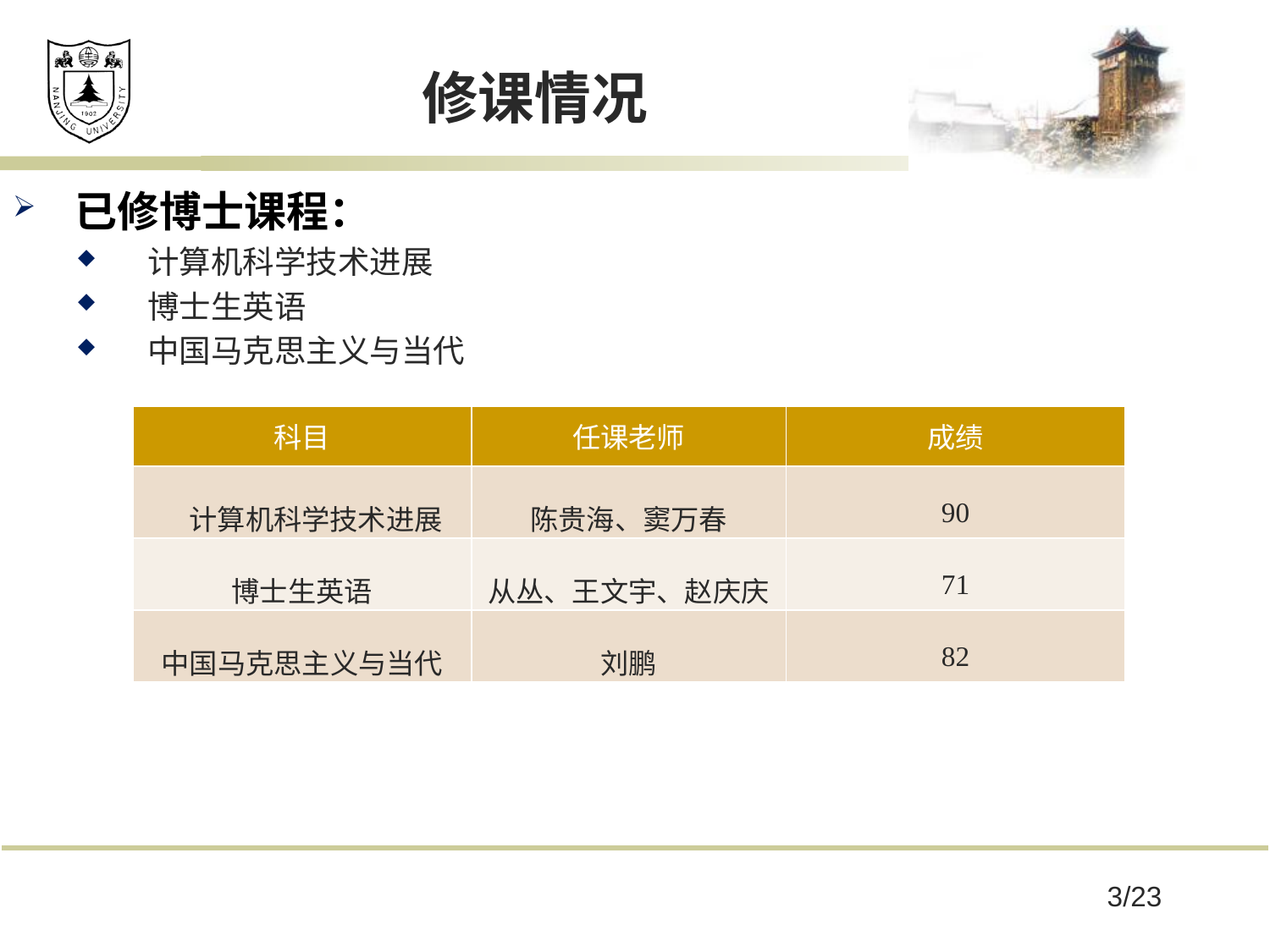

# 修课情况
已修博士课程：
计算机科学技术进展
博士生英语
中国马克思主义与当代

| 科目 | 任课老师 | 成绩 |
| --- | --- | --- |
| 计算机科学技术进展 | 陈贵海、窦万春 | 90 |
| 博士生英语 | 从丛、王文宇、赵庆庆 | 71 |
| 中国马克思主义与当代 | 刘鹏 | 82 |
3/23